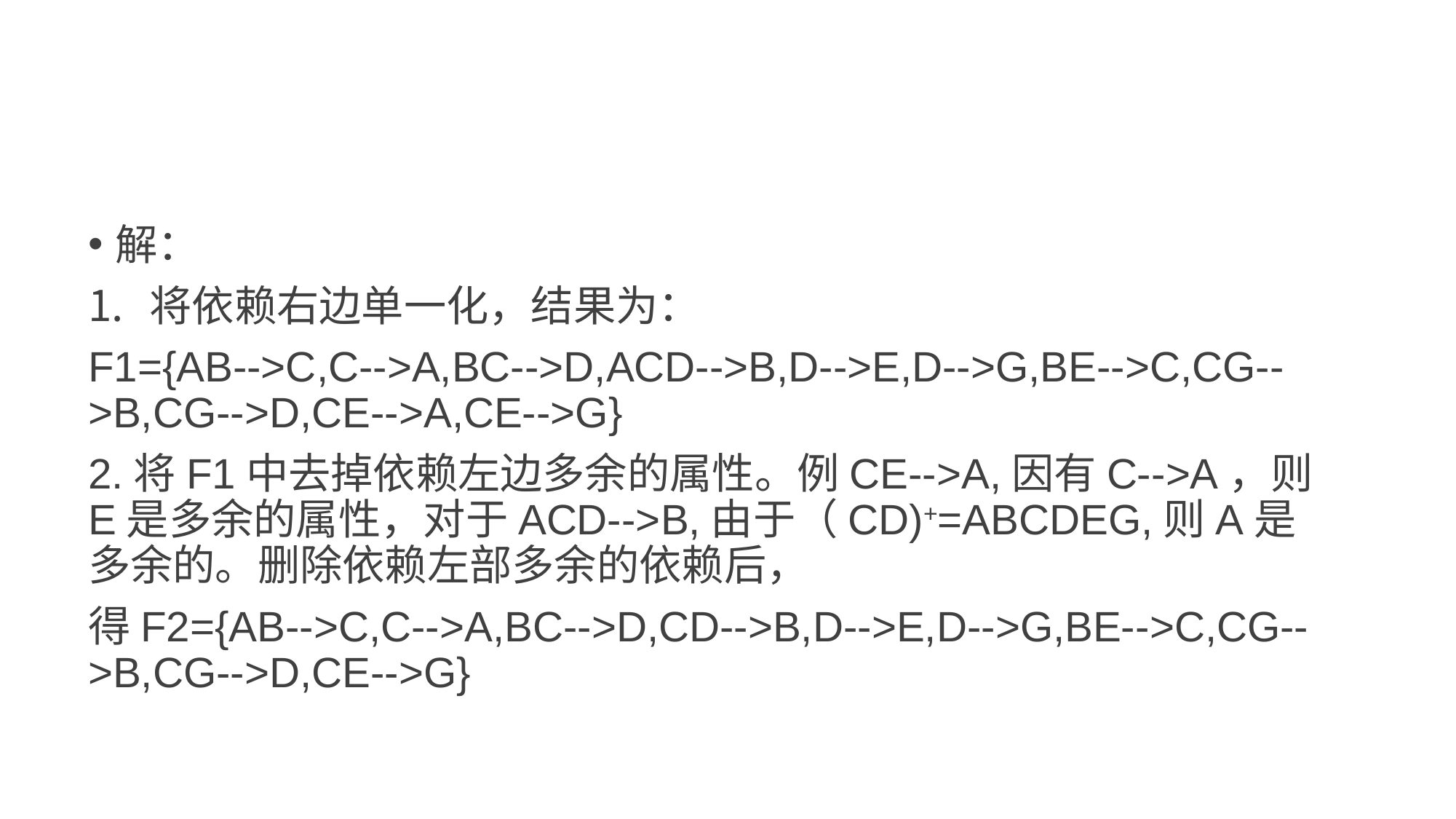

#
解：
将依赖右边单一化，结果为：
F1={AB-->C,C-->A,BC-->D,ACD-->B,D-->E,D-->G,BE-->C,CG-->B,CG-->D,CE-->A,CE-->G}
2.将F1中去掉依赖左边多余的属性。例CE-->A,因有C-->A，则E是多余的属性，对于ACD-->B,由于（CD)+=ABCDEG,则A是多余的。删除依赖左部多余的依赖后，
得F2={AB-->C,C-->A,BC-->D,CD-->B,D-->E,D-->G,BE-->C,CG-->B,CG-->D,CE-->G}